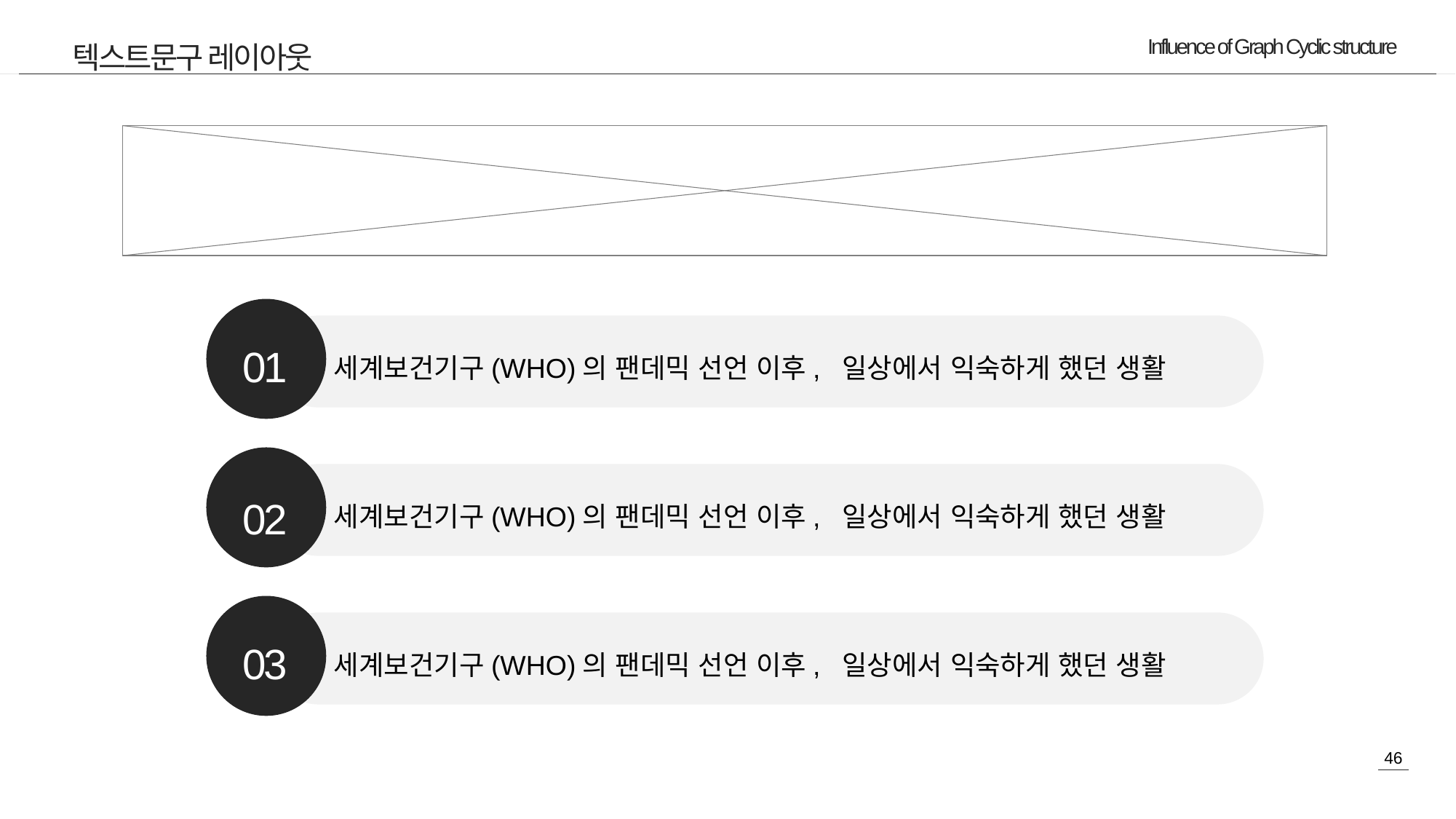

텍스트문구 레이아웃

01

세계보건기구(WHO)의 팬데믹 선언 이후,  일상에서 익숙하게 했던 생활

02

세계보건기구(WHO)의 팬데믹 선언 이후,  일상에서 익숙하게 했던 생활

03

세계보건기구(WHO)의 팬데믹 선언 이후,  일상에서 익숙하게 했던 생활